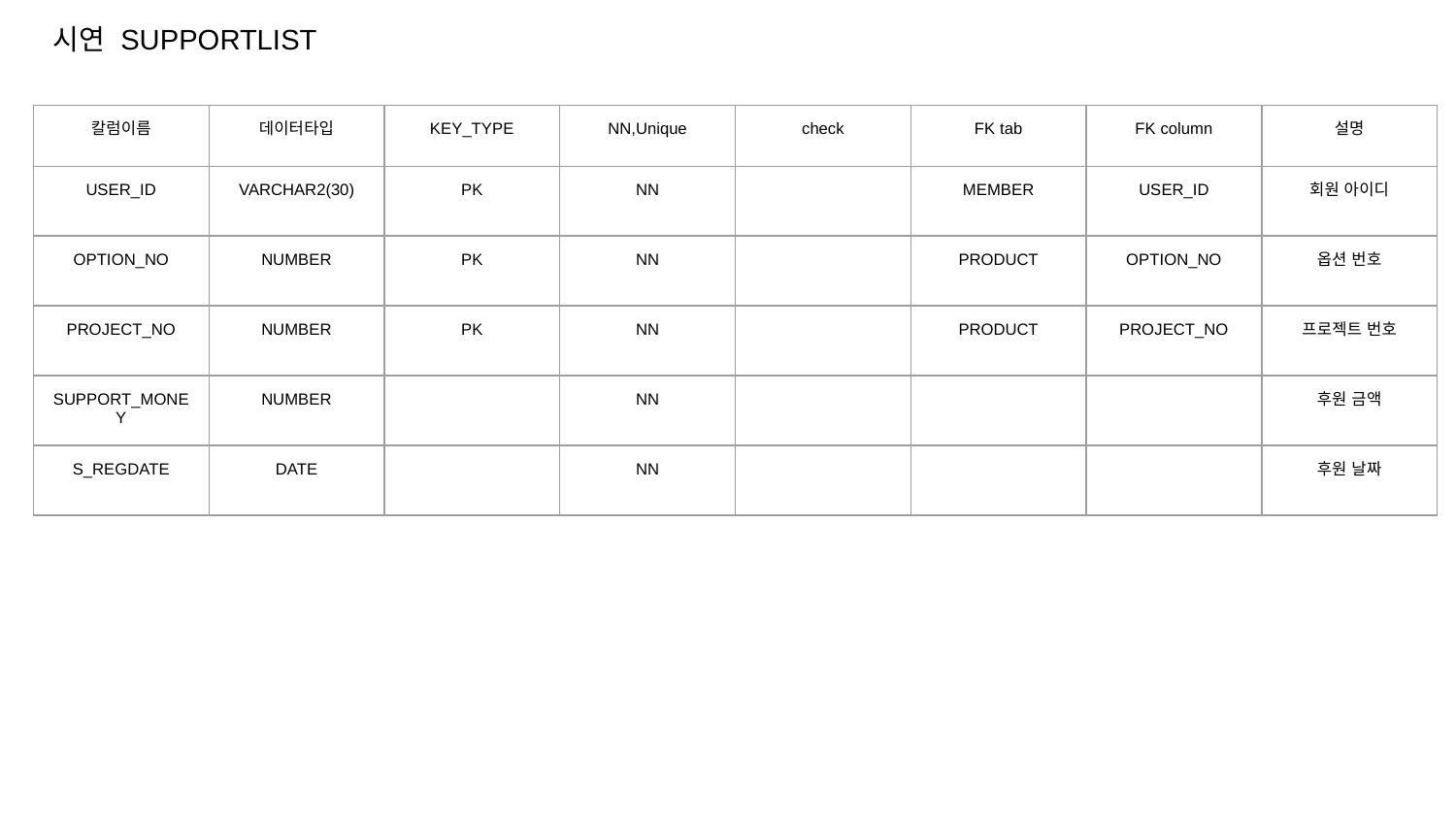

시연 SUPPORTLIST
| 칼럼이름 | 데이터타입 | KEY\_TYPE | NN,Unique | check | FK tab | FK column | 설명 |
| --- | --- | --- | --- | --- | --- | --- | --- |
| USER\_ID | VARCHAR2(30) | PK | NN |  | MEMBER | USER\_ID | 회원 아이디 |
| OPTION\_NO | NUMBER | PK | NN |  | PRODUCT | OPTION\_NO | 옵션 번호 |
| PROJECT\_NO | NUMBER | PK | NN |  | PRODUCT | PROJECT\_NO | 프로젝트 번호 |
| SUPPORT\_MONEY | NUMBER |  | NN |  |  |  | 후원 금액 |
| S\_REGDATE | DATE |  | NN |  |  |  | 후원 날짜 |